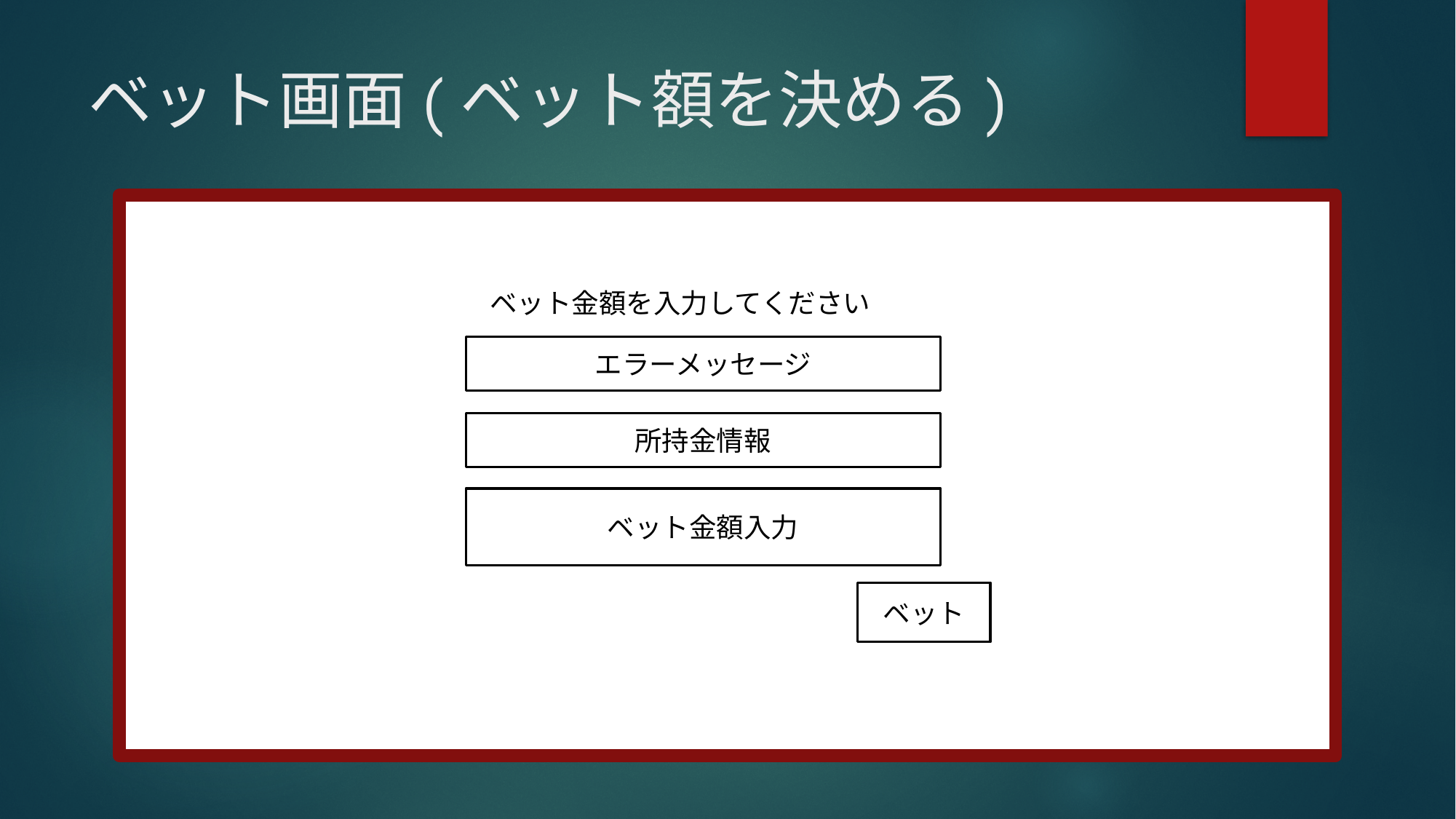

# ベット画面(ベット額を決める)

ベット金額を入力してください
エラーメッセージ
所持金情報
ベット金額入力
ベット